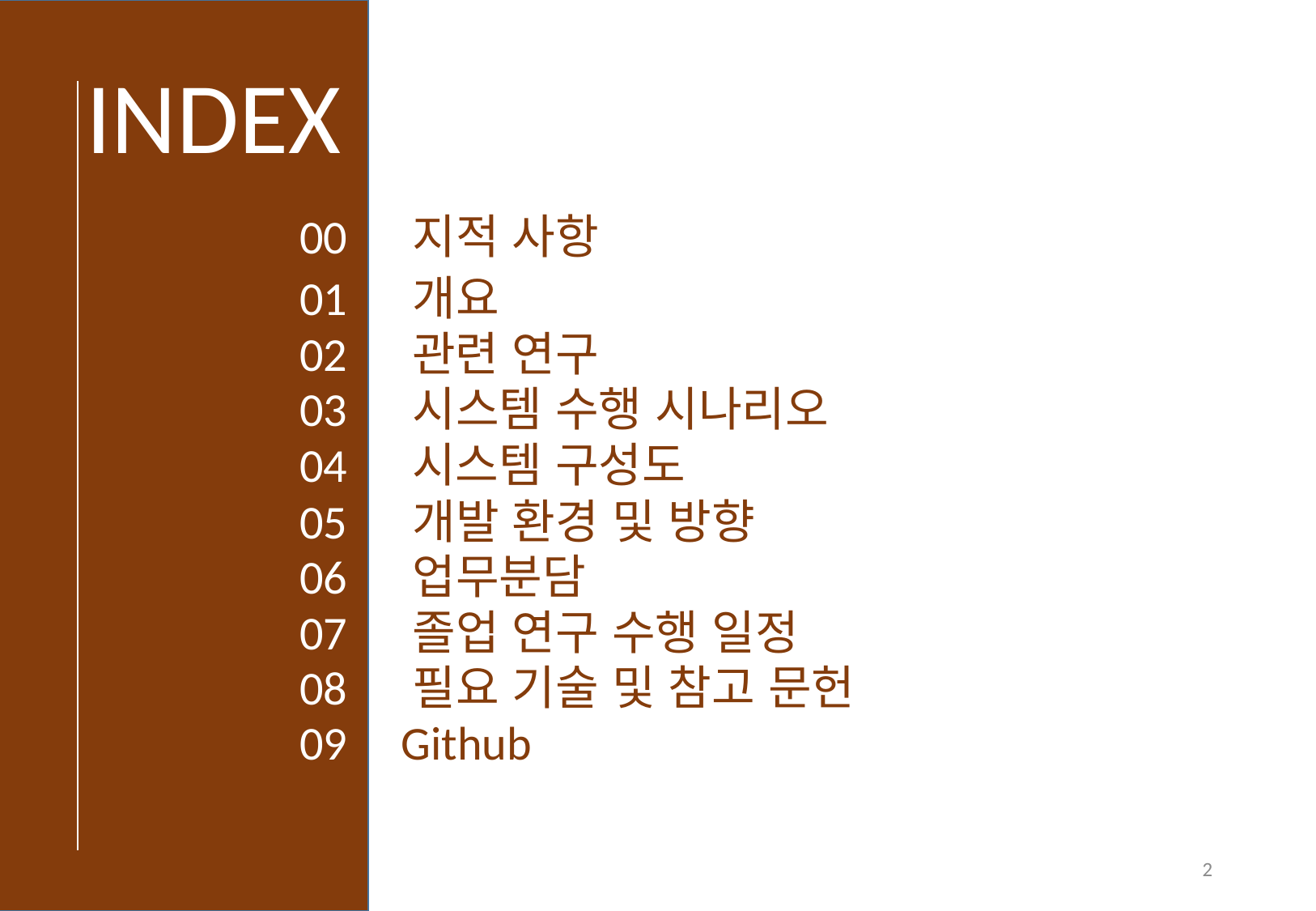

INDEX
00     지적 사항
01     개요
02     관련 연구 및 사례
03     시스템 수행 시나리오
04     시스템 구성도
05     개발 환경 및 방향
06     업무분담
07     졸업 연구 수행 일정
08     필요 기술 및 참고 문헌
09     Github
2